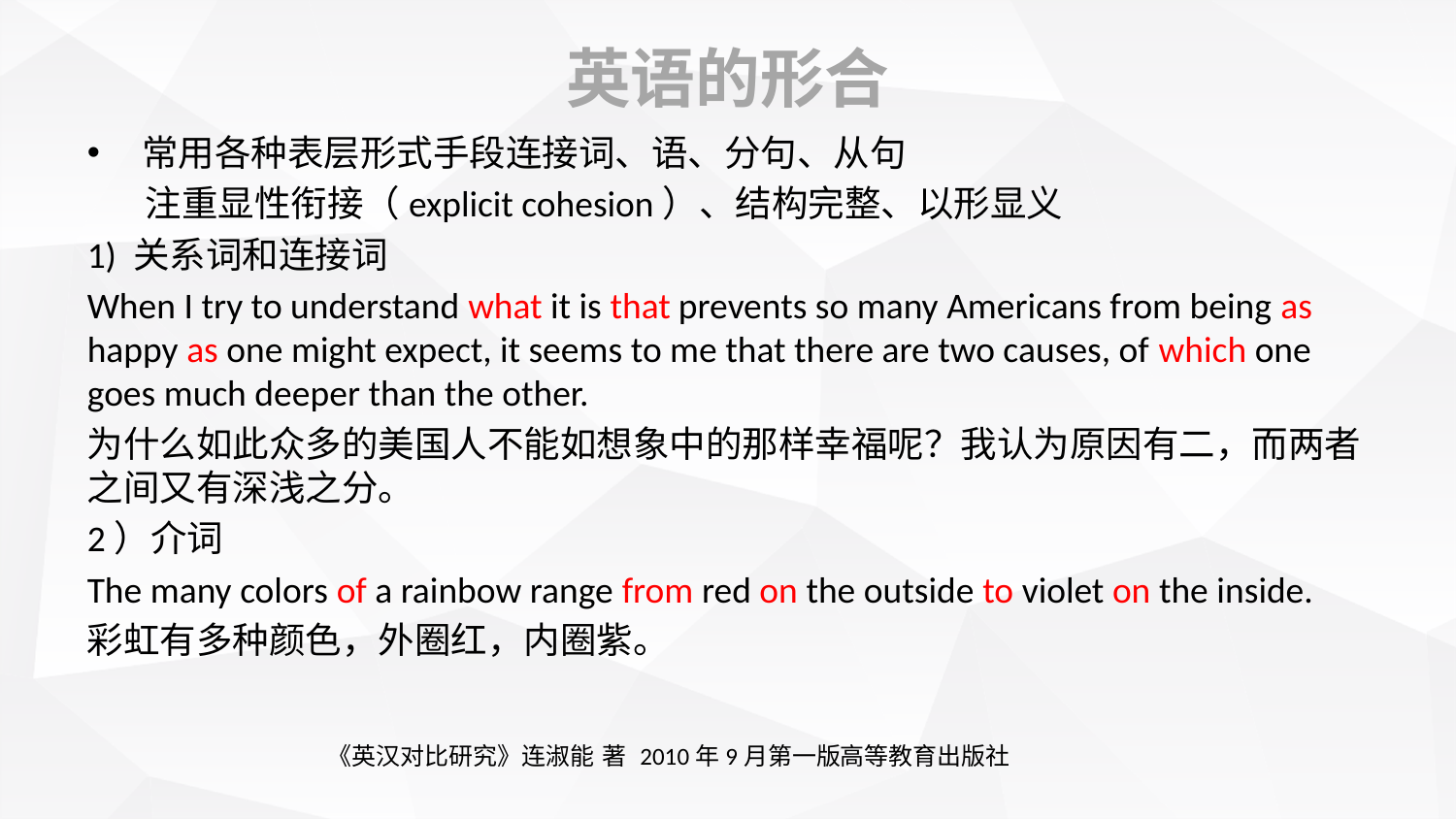

# 英语的形合
常用各种表层形式手段连接词、语、分句、从句
      注重显性衔接（explicit cohesion）、结构完整、以形显义
1) 关系词和连接词
When I try to understand what it is that prevents so many Americans from being as happy as one might expect, it seems to me that there are two causes, of which one goes much deeper than the other.
为什么如此众多的美国人不能如想象中的那样幸福呢？我认为原因有二，而两者之间又有深浅之分。
2）介词
The many colors of a rainbow range from red on the outside to violet on the inside.
彩虹有多种颜色，外圈红，内圈紫。

《英汉对比研究》连淑能 著 2010年9月第一版高等教育出版社